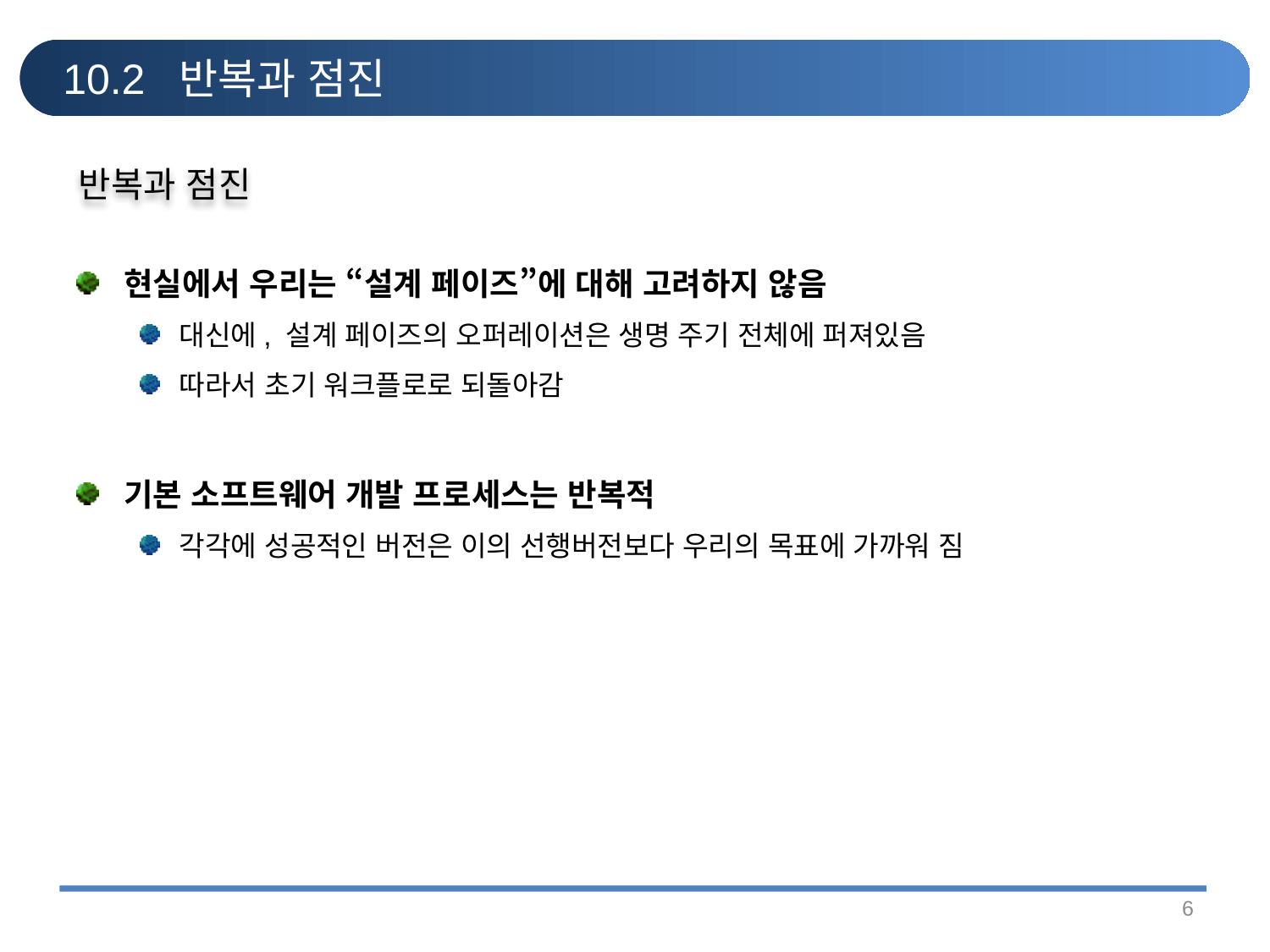

# 10.2  반복과 점진
반복과 점진
현실에서 우리는 “설계 페이즈”에 대해 고려하지 않음
대신에, 설계 페이즈의 오퍼레이션은 생명 주기 전체에 퍼져있음
따라서 초기 워크플로로 되돌아감

기본 소프트웨어 개발 프로세스는 반복적
각각에 성공적인 버전은 이의 선행버전보다 우리의 목표에 가까워 짐

6